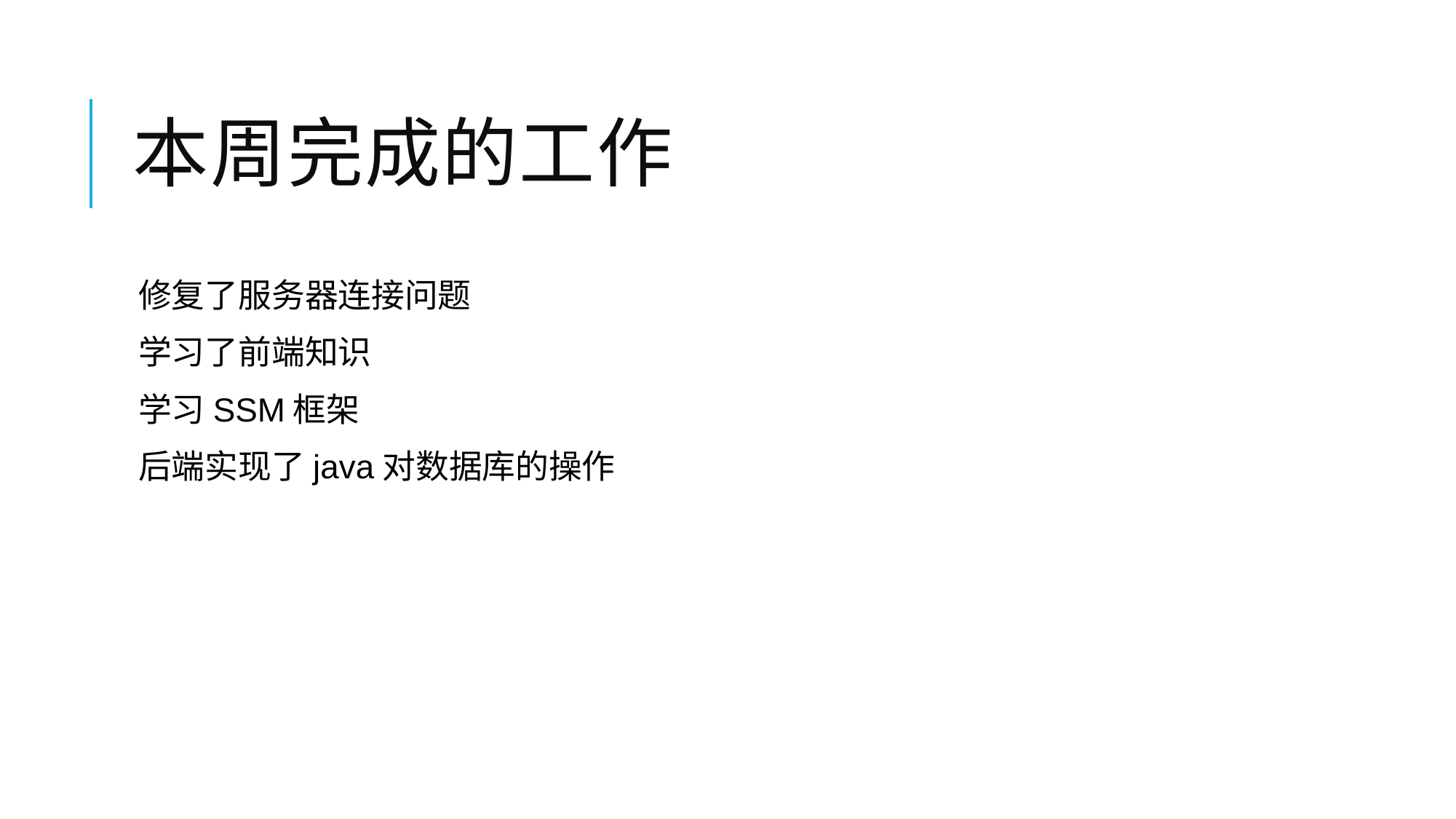

# 本周完成的工作
修复了服务器连接问题
学习了前端知识
学习SSM框架
后端实现了java对数据库的操作